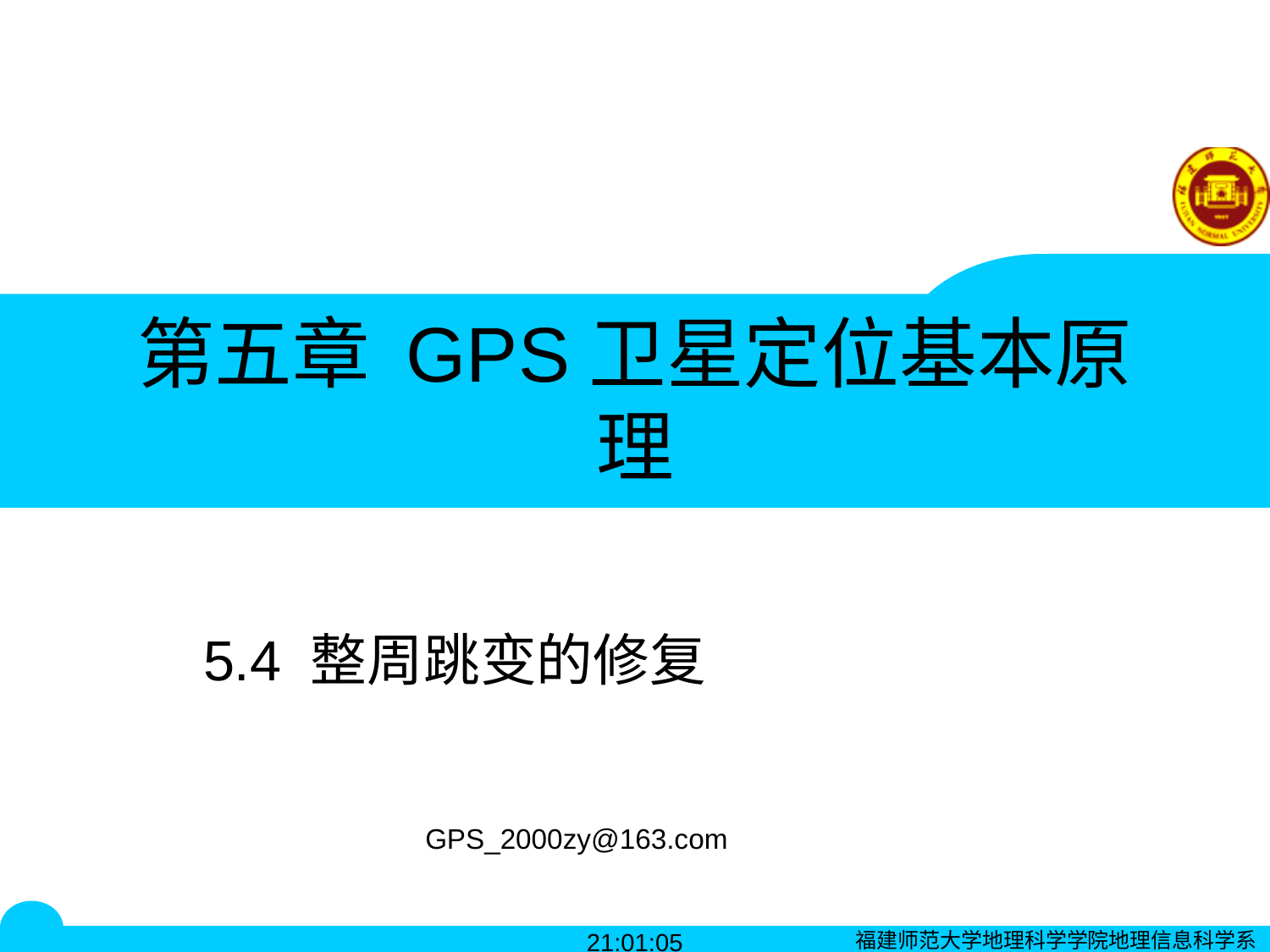

# 第五章 GPS卫星定位基本原理
5.3.3整周模糊度的确定
5.4 整周跳变的修复

21:01:05